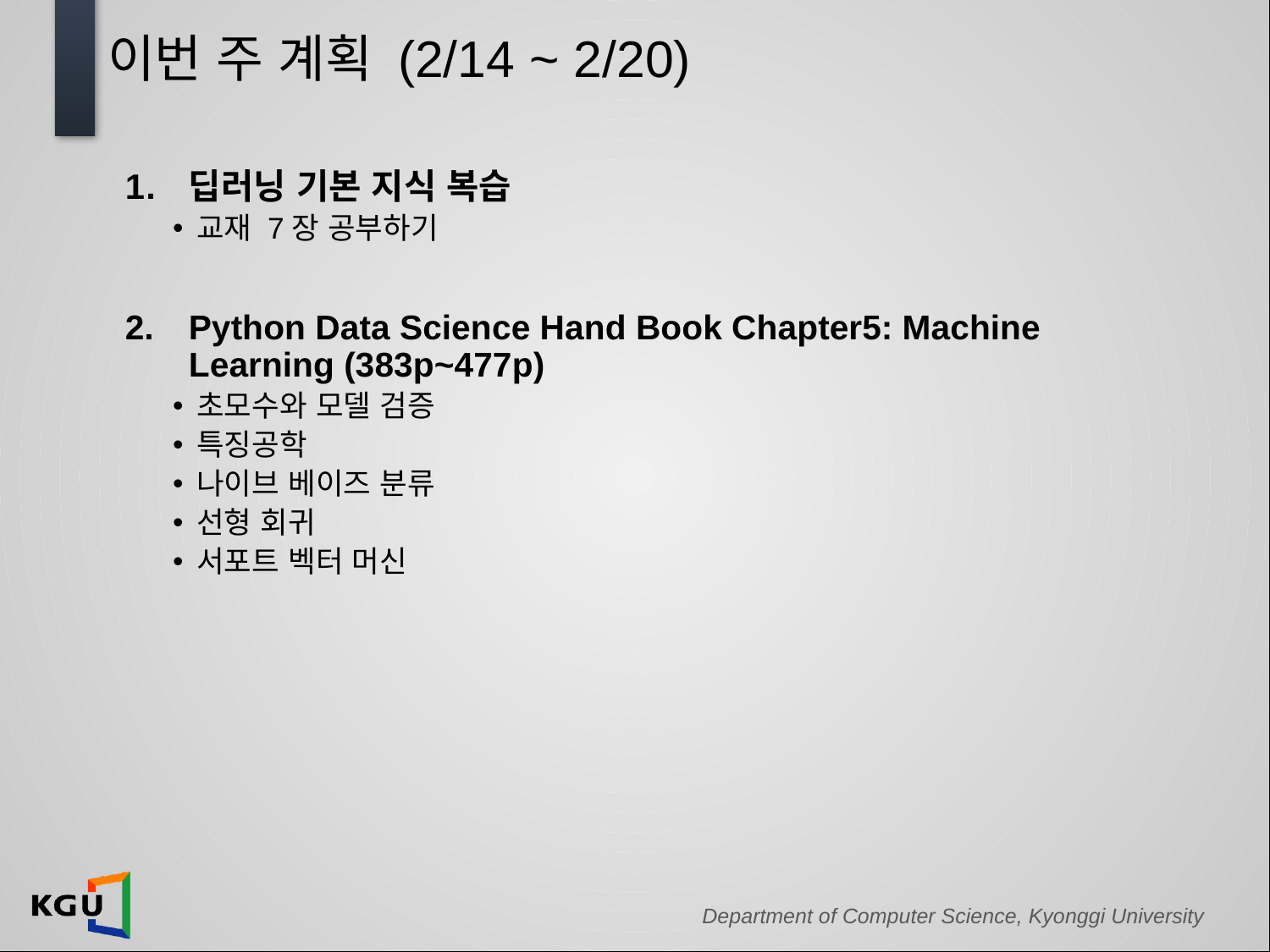

# 이번 주 계획 (2/14 ~ 2/20)
딥러닝 기본 지식 복습
교재 7장 공부하기

Python Data Science Hand Book Chapter5: Machine Learning (383p~477p)
초모수와 모델 검증
특징공학
나이브 베이즈 분류
선형 회귀
서포트 벡터 머신